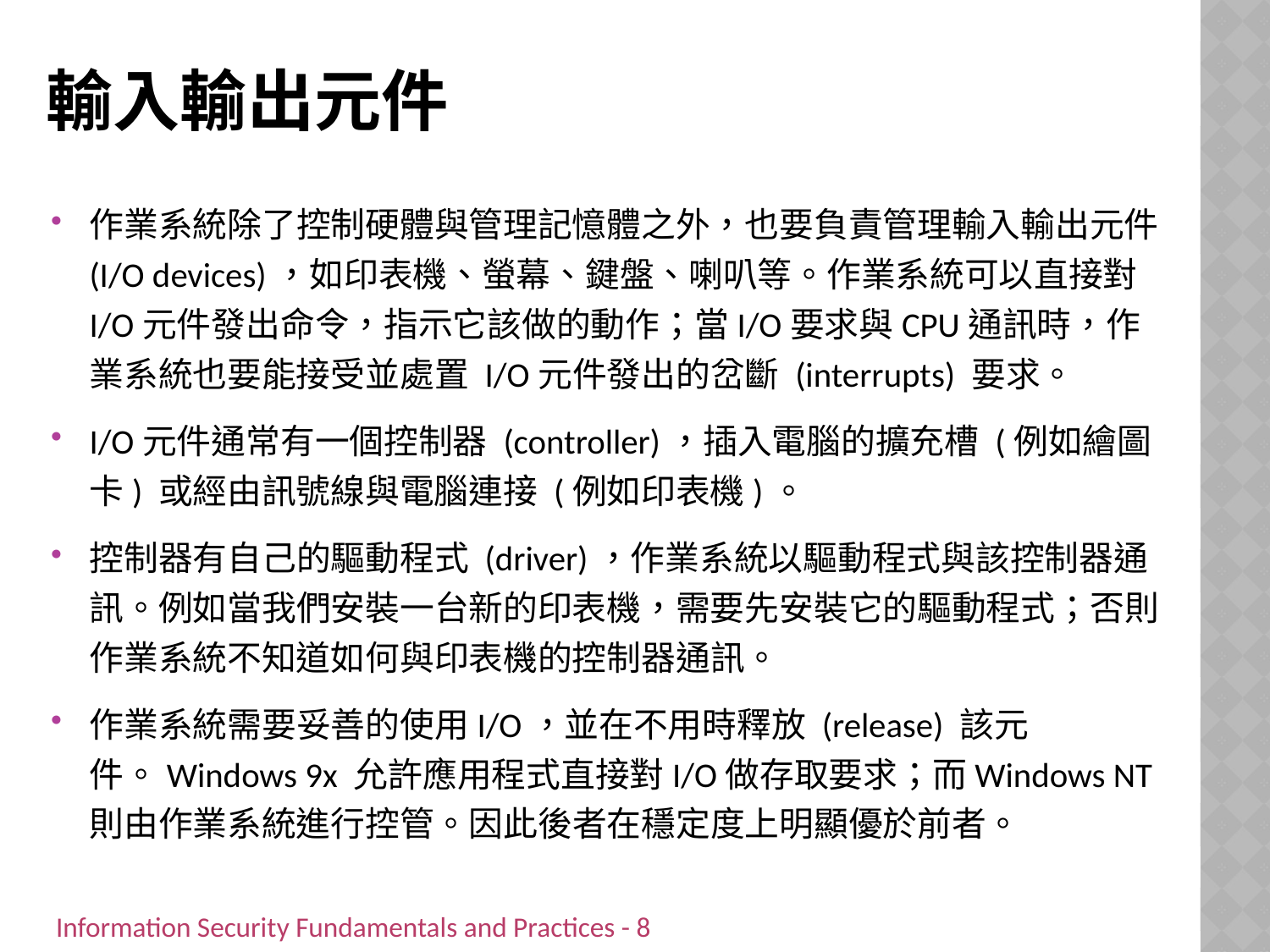

# 輸入輸出元件
作業系統除了控制硬體與管理記憶體之外，也要負責管理輸入輸出元件 (I/O devices)，如印表機、螢幕、鍵盤、喇叭等。作業系統可以直接對I/O元件發出命令，指示它該做的動作；當I/O要求與CPU通訊時，作業系統也要能接受並處置 I/O元件發出的岔斷 (interrupts) 要求。
I/O元件通常有一個控制器 (controller)，插入電腦的擴充槽 (例如繪圖卡) 或經由訊號線與電腦連接 (例如印表機)。
控制器有自己的驅動程式 (driver)，作業系統以驅動程式與該控制器通訊。例如當我們安裝一台新的印表機，需要先安裝它的驅動程式；否則作業系統不知道如何與印表機的控制器通訊。
作業系統需要妥善的使用I/O，並在不用時釋放 (release) 該元件。Windows 9x 允許應用程式直接對I/O做存取要求；而Windows NT則由作業系統進行控管。因此後者在穩定度上明顯優於前者。